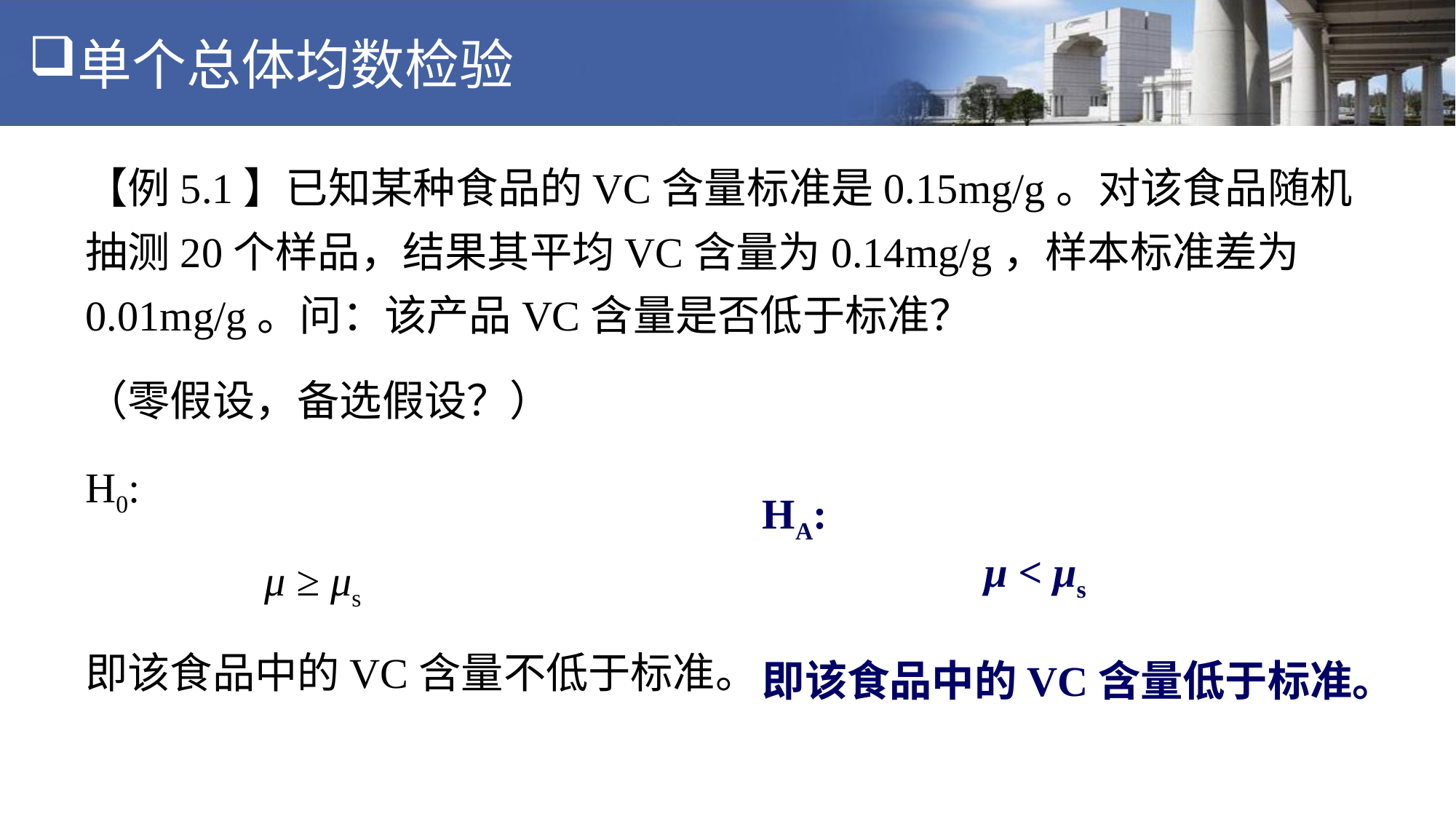

# 单个总体均数检验
【例5.1】已知某种食品的VC含量标准是0.15mg/g。对该食品随机抽测20个样品，结果其平均VC含量为0.14mg/g，样本标准差为0.01mg/g。问：该产品VC含量是否低于标准？
（零假设，备选假设？）
H0:
                 μ ≥ μs
即该食品中的VC含量不低于标准。
HA:
                     μ < μs

即该食品中的VC含量低于标准。